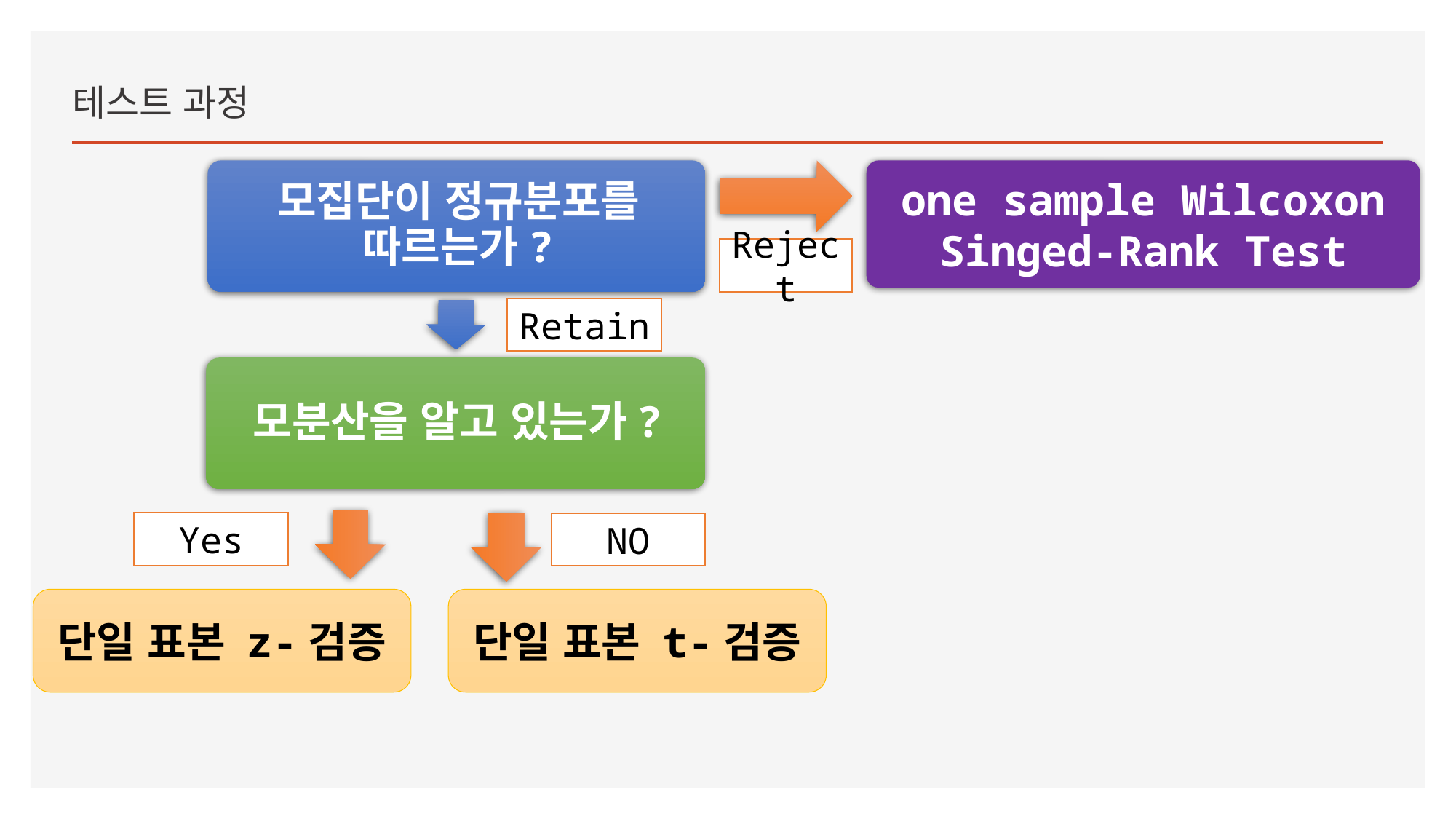

테스트 과정
모집단이 정규분포를 따르는가?

모분산을 알고 있는가?

one sample Wilcoxon Singed-Rank Test
Reject
Retain

Yes
NO
단일 표본 z-검증
단일 표본 t-검증